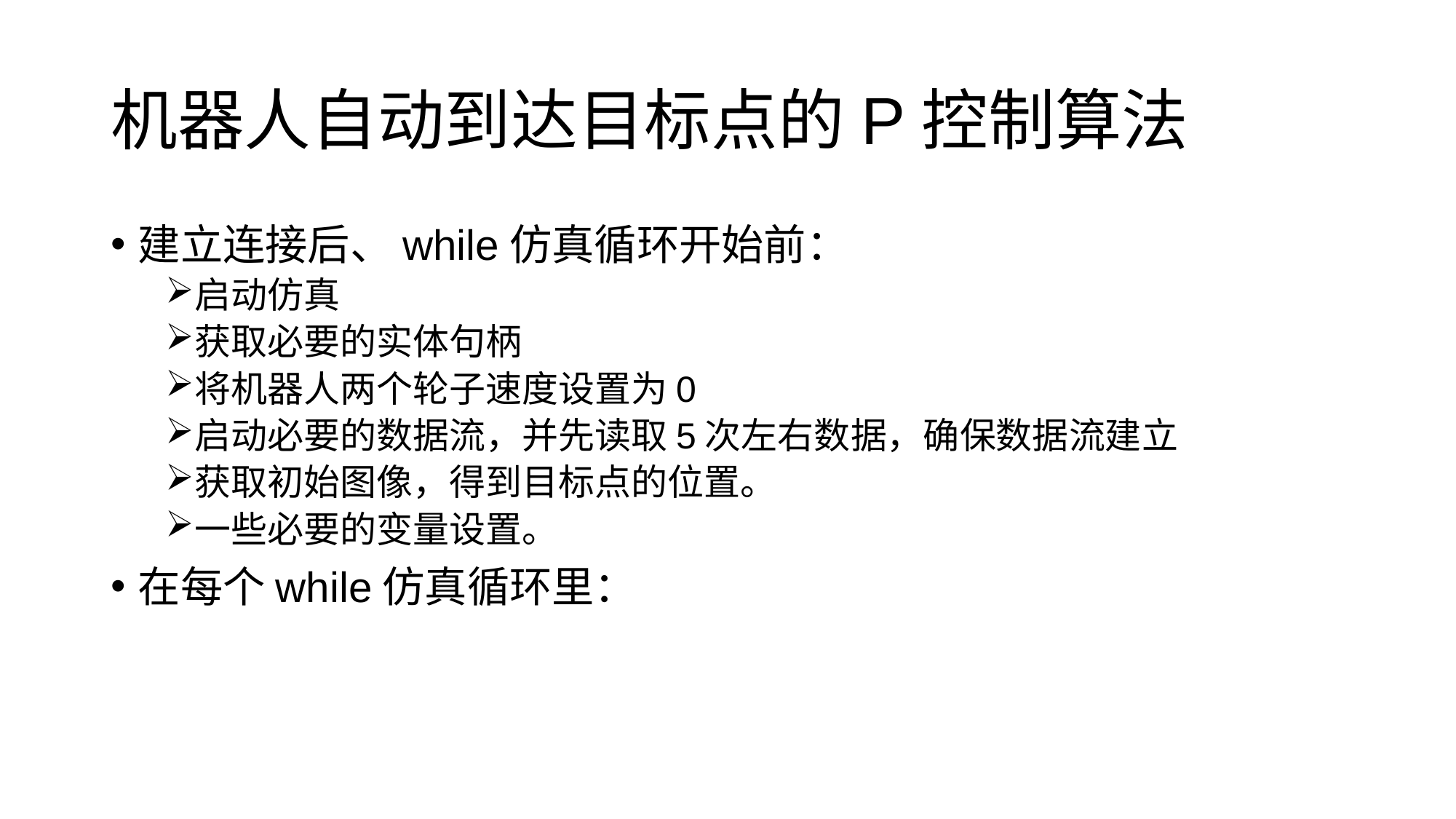

# 机器人自动到达目标点的P控制算法
建立连接后、while仿真循环开始前：
启动仿真
获取必要的实体句柄
将机器人两个轮子速度设置为0
启动必要的数据流，并先读取5次左右数据，确保数据流建立
获取初始图像，得到目标点的位置。
一些必要的变量设置。
在每个while仿真循环里：